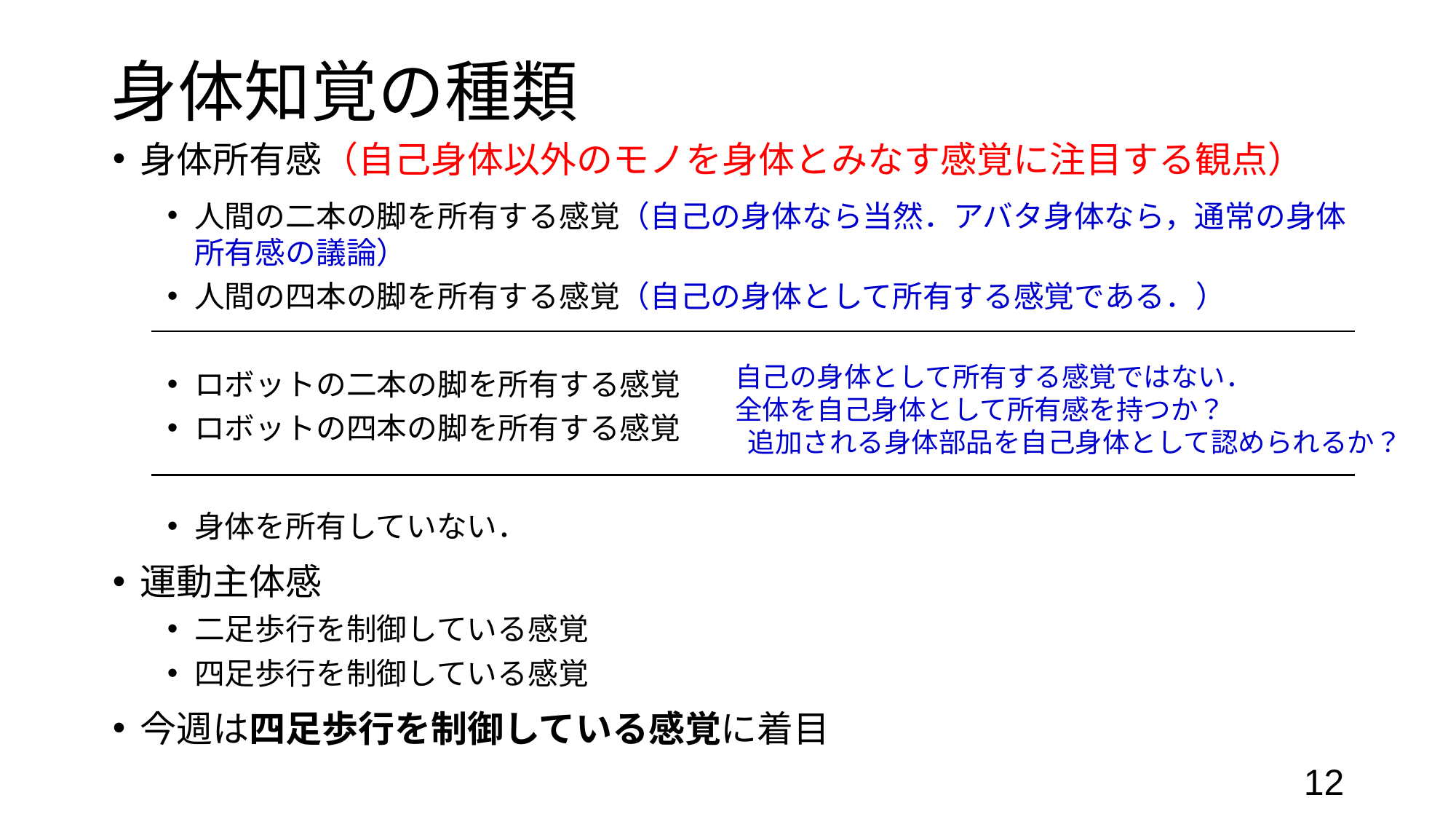

# 身体知覚の種類
身体所有感（自己身体以外のモノを身体とみなす感覚に注目する観点）
人間の二本の脚を所有する感覚（自己の身体なら当然．アバタ身体なら，通常の身体所有感の議論）
人間の四本の脚を所有する感覚（自己の身体として所有する感覚である．）

ロボットの二本の脚を所有する感覚
ロボットの四本の脚を所有する感覚

身体を所有していない．
運動主体感
二足歩行を制御している感覚
四足歩行を制御している感覚
今週は四足歩行を制御している感覚に着目
自己の身体として所有する感覚ではない．
全体を自己身体として所有感を持つか？
 追加される身体部品を自己身体として認められるか？
12